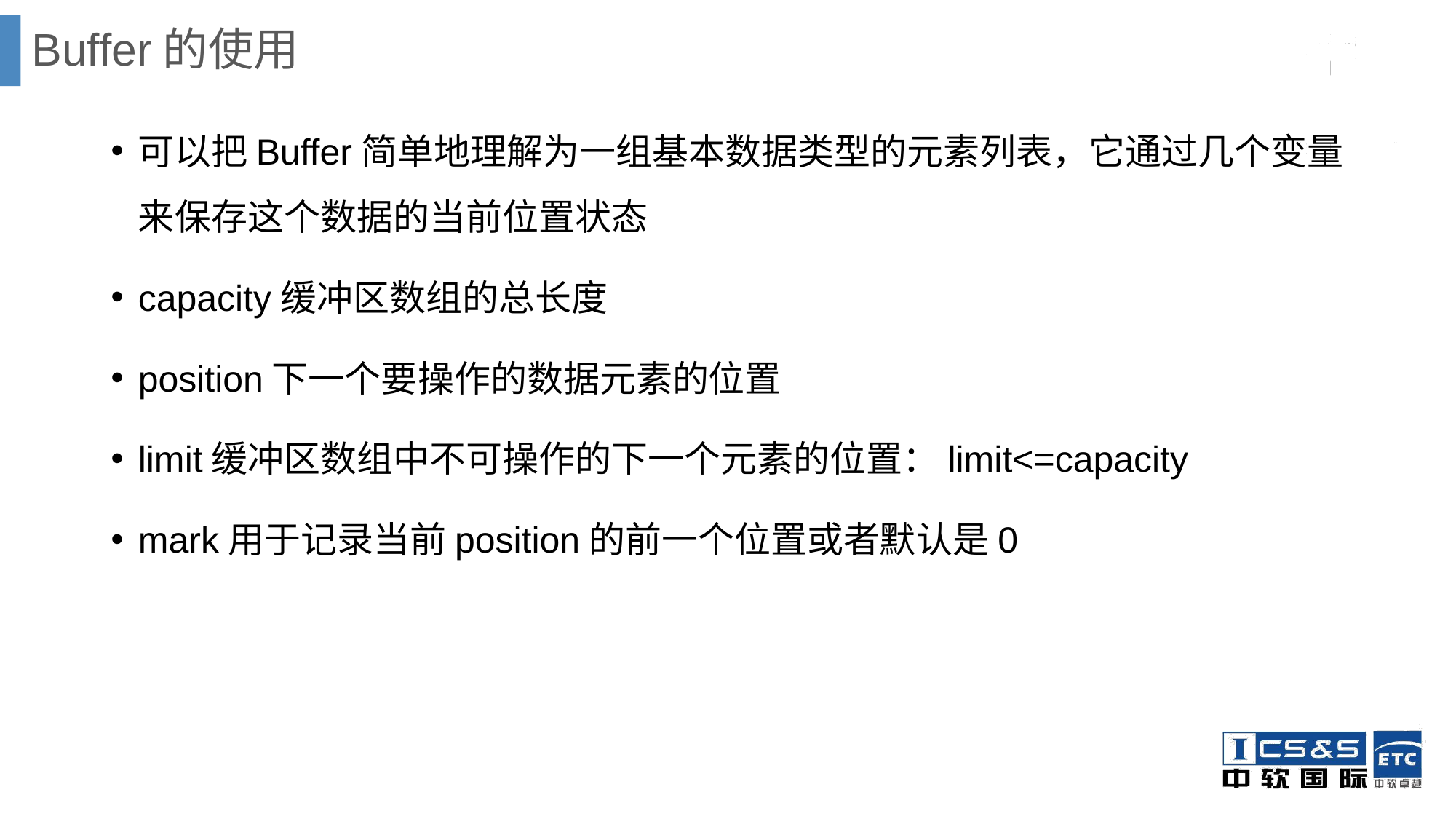

# Buffer的使用
可以把Buffer简单地理解为一组基本数据类型的元素列表，它通过几个变量来保存这个数据的当前位置状态
capacity缓冲区数组的总长度
position下一个要操作的数据元素的位置
limit缓冲区数组中不可操作的下一个元素的位置：limit<=capacity
mark用于记录当前position的前一个位置或者默认是0